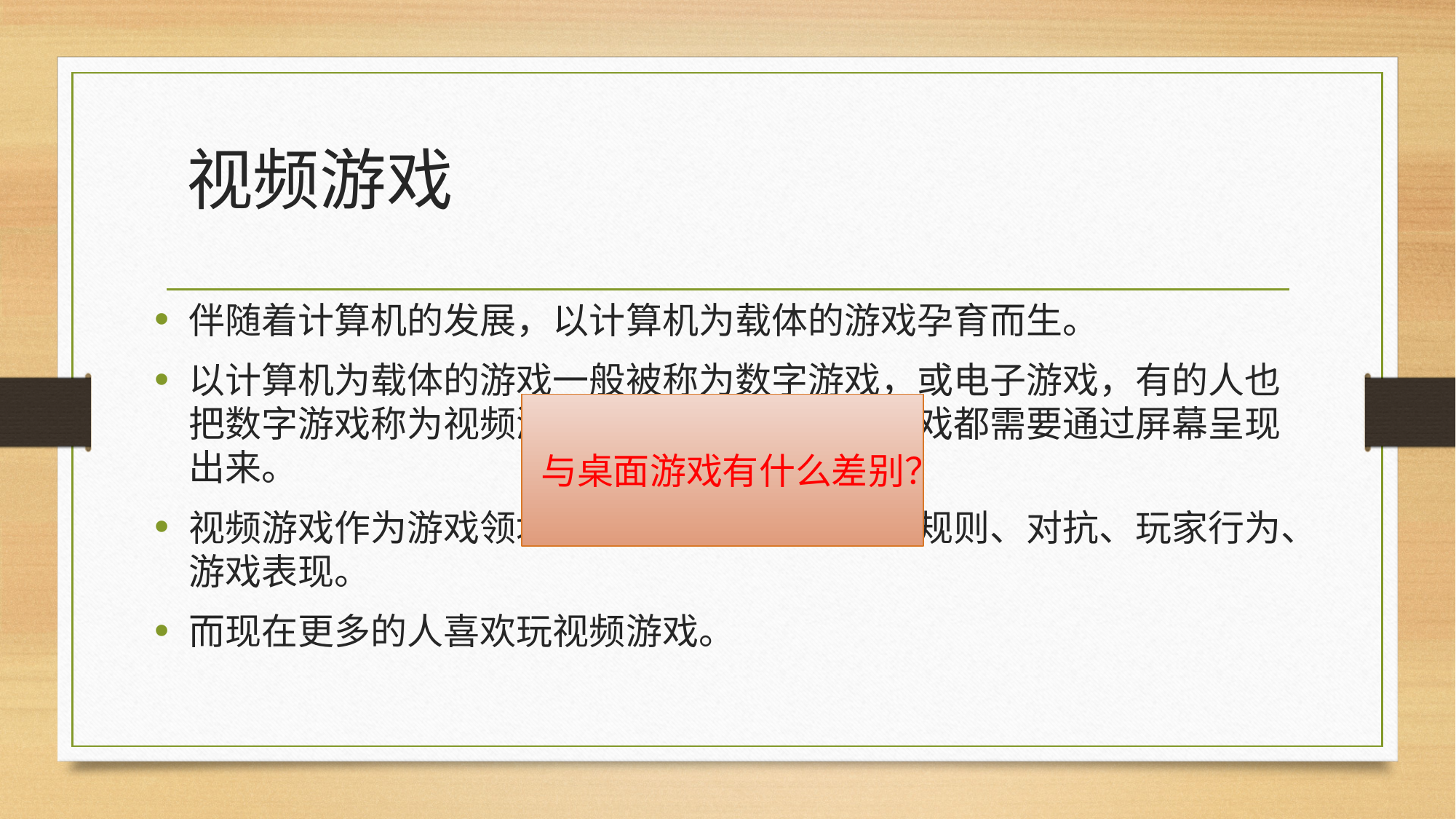

# 视频游戏
伴随着计算机的发展，以计算机为载体的游戏孕育而生。
以计算机为载体的游戏一般被称为数字游戏，或电子游戏，有的人也把数字游戏称为视频游戏，因为所有的数字游戏都需要通过屏幕呈现出来。
视频游戏作为游戏领域的一个子集，也有游戏规则、对抗、玩家行为、游戏表现。
而现在更多的人喜欢玩视频游戏。
与桌面游戏有什么差别？